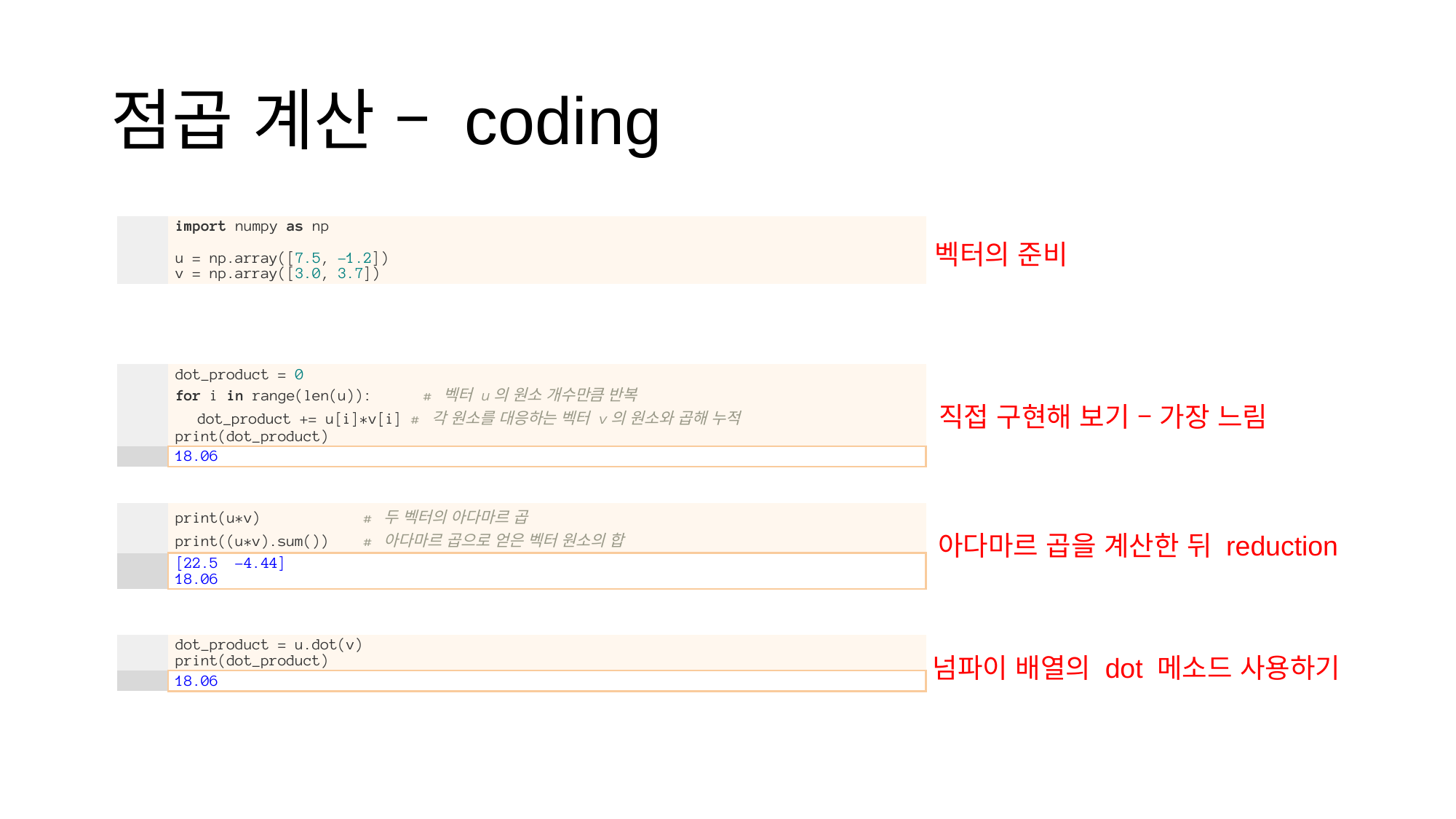

# 점곱 계산 – coding
|  | import numpy as np u = np.array([7.5, -1.2]) v = np.array([3.0, 3.7]) |
| --- | --- |
벡터의 준비
|  | dot\_product = 0 for i in range(len(u)):      # 벡터 u의 원소 개수만큼 반복     dot\_product += u[i]\*v[i] # 각 원소를 대응하는 벡터 v의 원소와 곱해 누적 print(dot\_product) |
| --- | --- |
|  | 18.06 |
직접 구현해 보기 – 가장 느림
|  | print(u\*v)            # 두 벡터의 아다마르 곱 print((u\*v).sum())    # 아다마르 곱으로 얻은 벡터 원소의 합 |
| --- | --- |
|  | [22.5  -4.44] 18.06 |
아다마르 곱을 계산한 뒤 reduction
|  | dot\_product = u.dot(v) print(dot\_product) |
| --- | --- |
|  | 18.06 |
넘파이 배열의 dot 메소드 사용하기